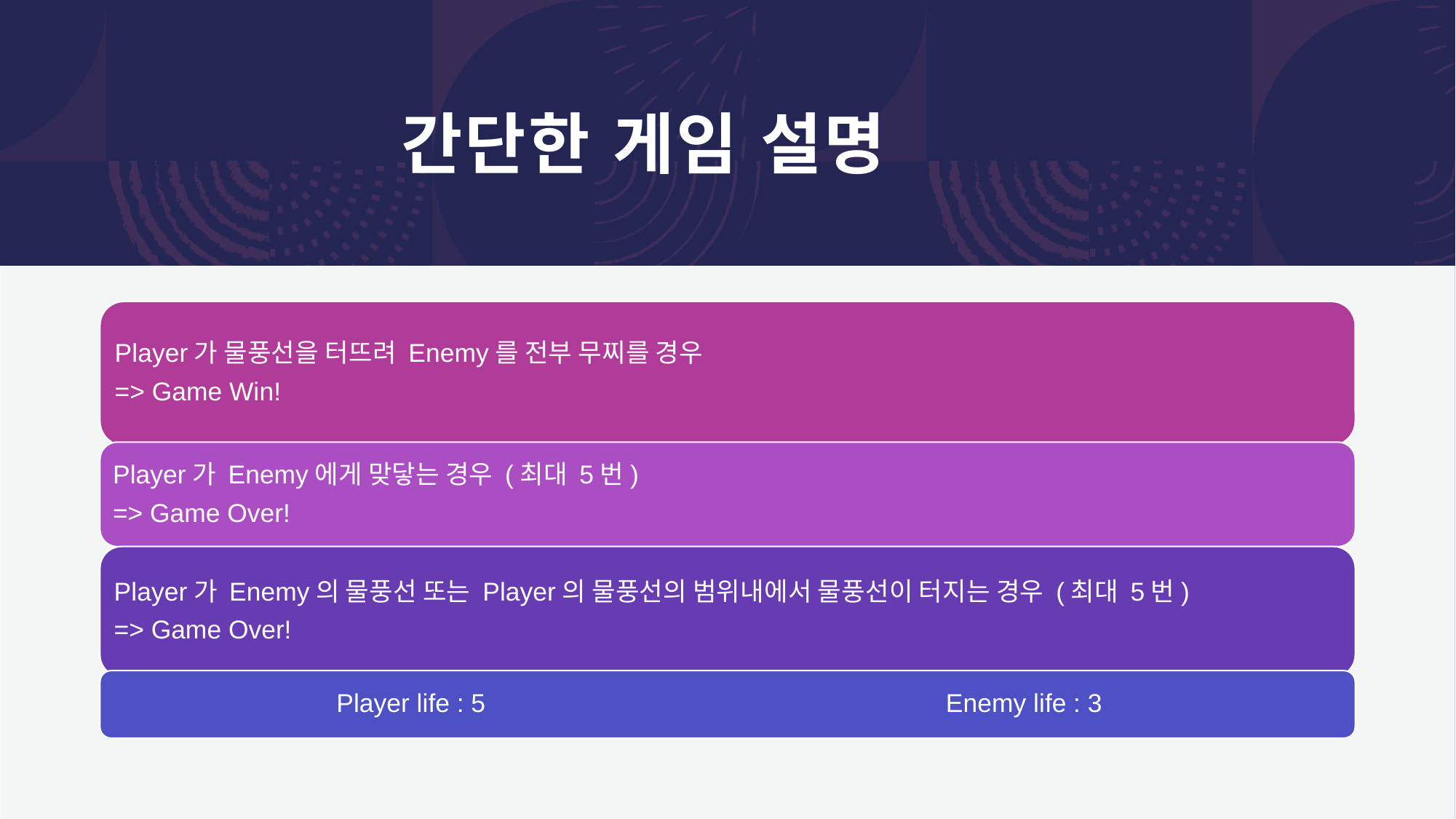

# 간단한 게임 설명
Player가 물풍선을 터뜨려 Enemy를 전부 무찌를 경우
=> Game Win!
Player가 Enemy에게 맞닿는 경우 (최대 5번)
=> Game Over!
Player가 Enemy의 물풍선 또는 Player의 물풍선의 범위내에서 물풍선이 터지는 경우 (최대 5번)
=> Game Over!
		 Player life : 5				          Enemy life : 3